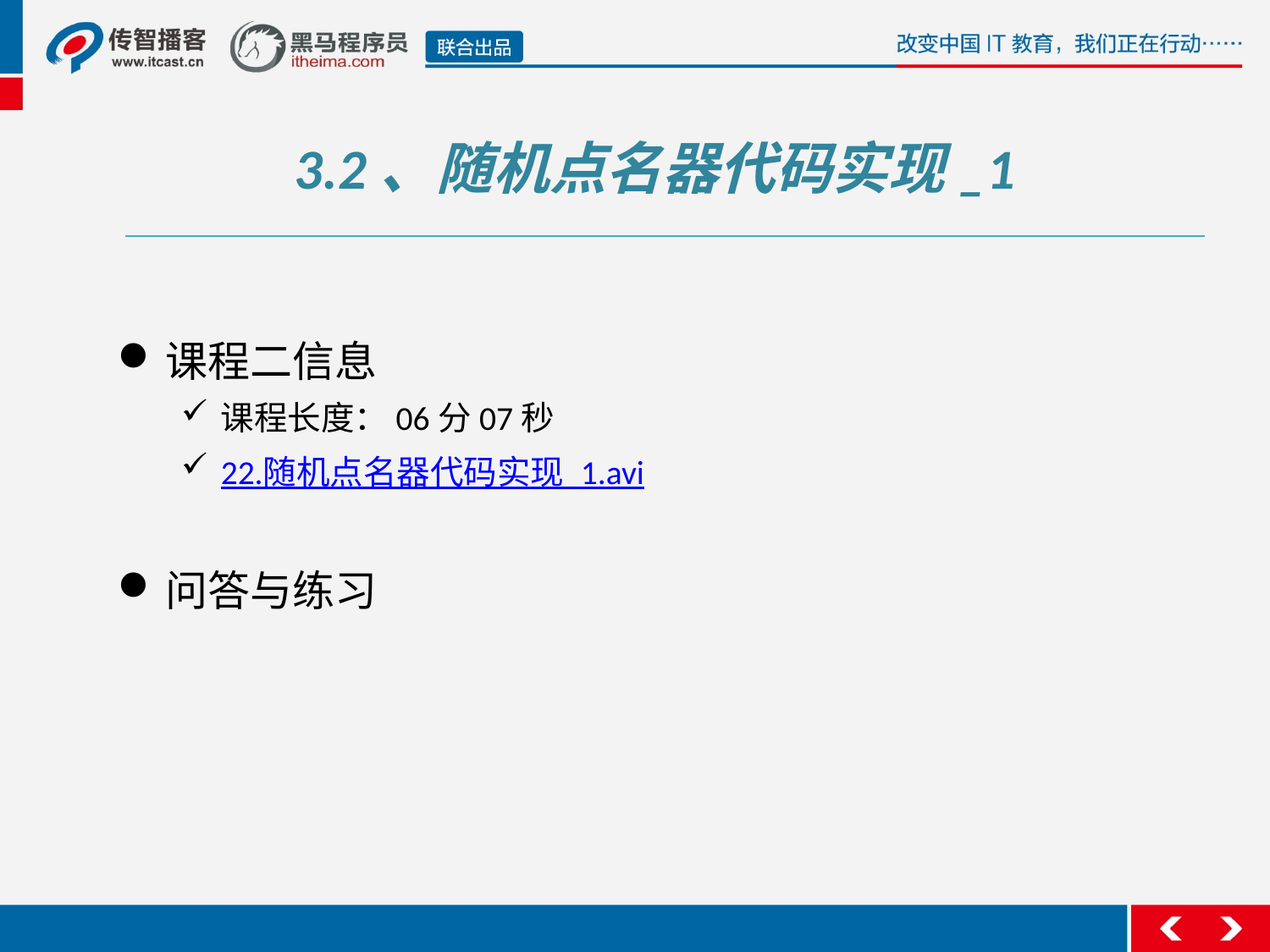

3.2、随机点名器代码实现_1

课程二信息
课程长度：06分07秒
22.随机点名器代码实现_1.avi

问答与练习